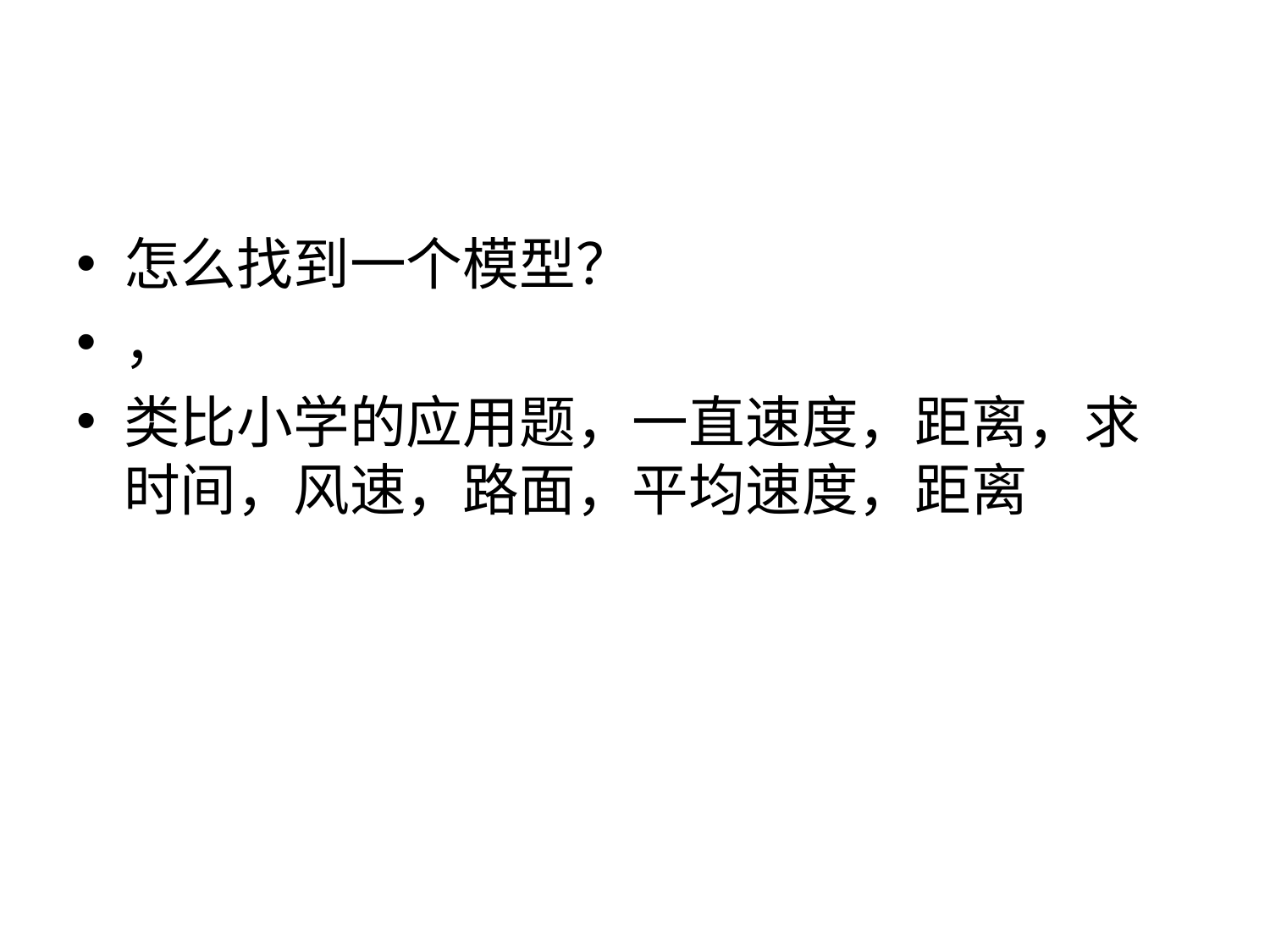

#
怎么找到一个模型？
，
类比小学的应用题，一直速度，距离，求时间，风速，路面，平均速度，距离